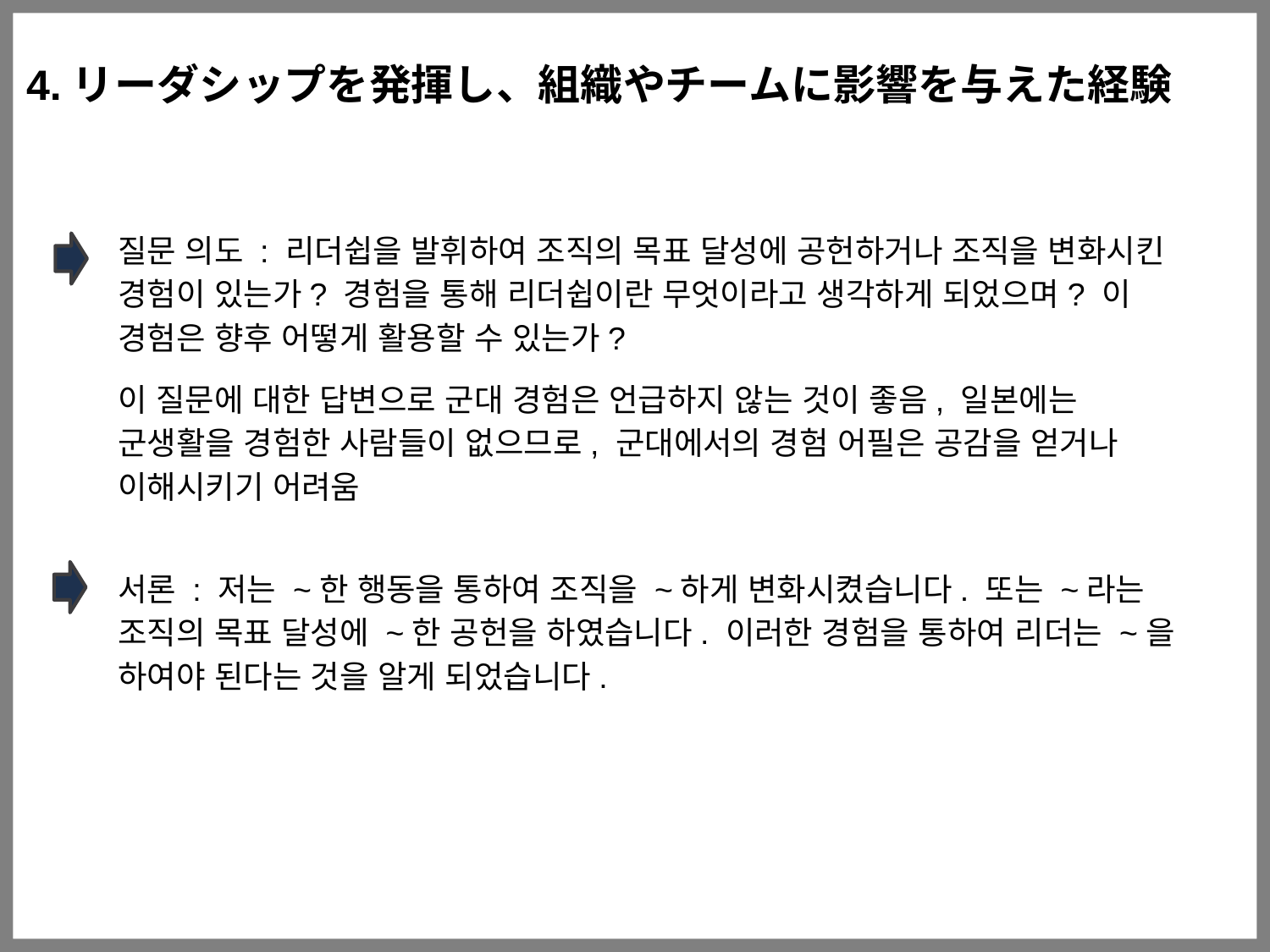

# 4.リーダシップを発揮し、組織やチームに影響を与えた経験
질문 의도 : 리더쉽을 발휘하여 조직의 목표 달성에 공헌하거나 조직을 변화시킨 경험이 있는가? 경험을 통해 리더쉽이란 무엇이라고 생각하게 되었으며? 이 경험은 향후 어떻게 활용할 수 있는가?
이 질문에 대한 답변으로 군대 경험은 언급하지 않는 것이 좋음, 일본에는 군생활을 경험한 사람들이 없으므로, 군대에서의 경험 어필은 공감을 얻거나 이해시키기 어려움

서론 : 저는 ~한 행동을 통하여 조직을 ~하게 변화시켰습니다. 또는 ~라는 조직의 목표 달성에 ~한 공헌을 하였습니다. 이러한 경험을 통하여 리더는 ~을 하여야 된다는 것을 알게 되었습니다.